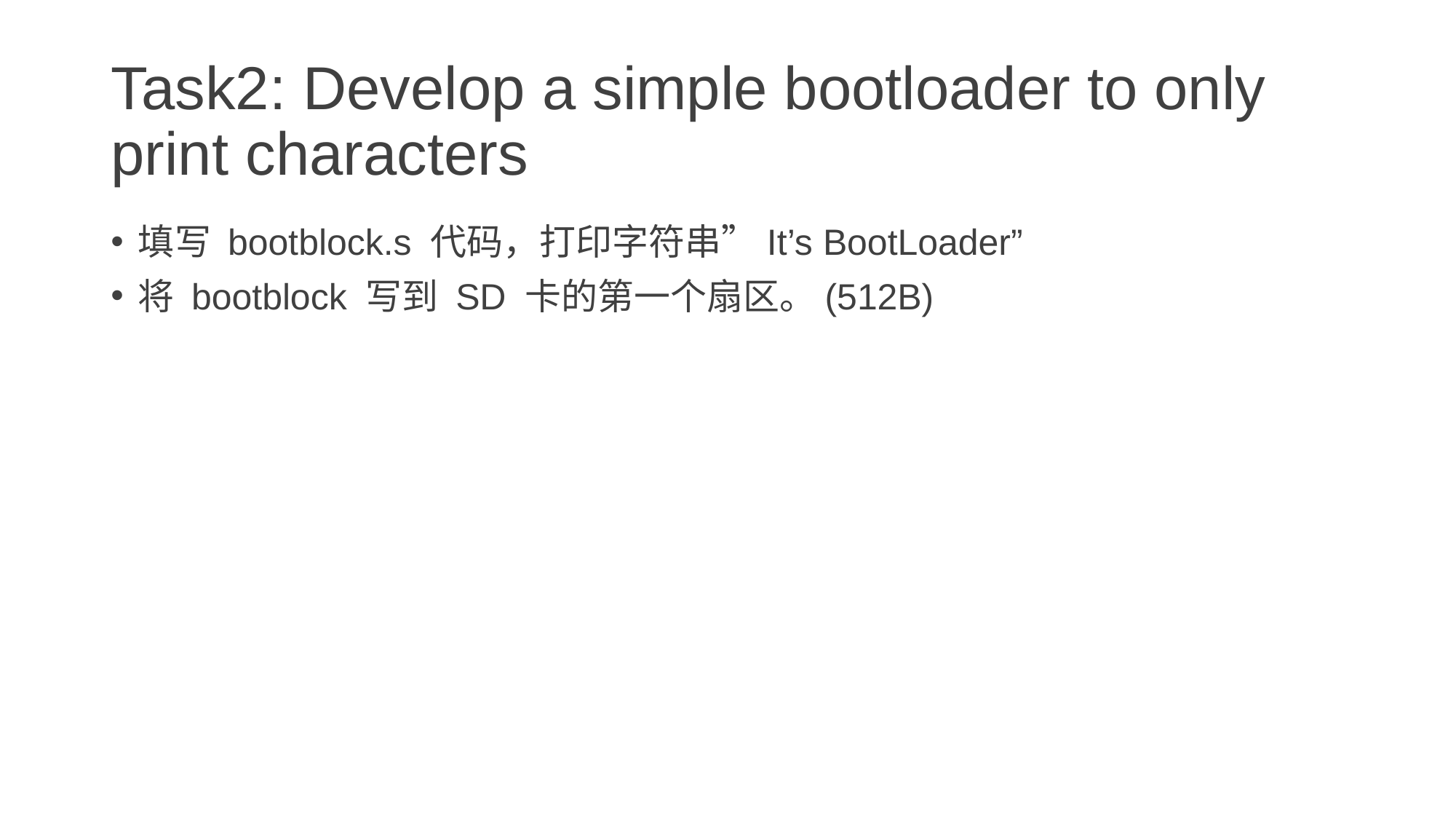

# Task2: Develop a simple bootloader to only print characters
填写 bootblock.s 代码，打印字符串”It’s BootLoader”
将 bootblock 写到 SD 卡的第一个扇区。(512B)